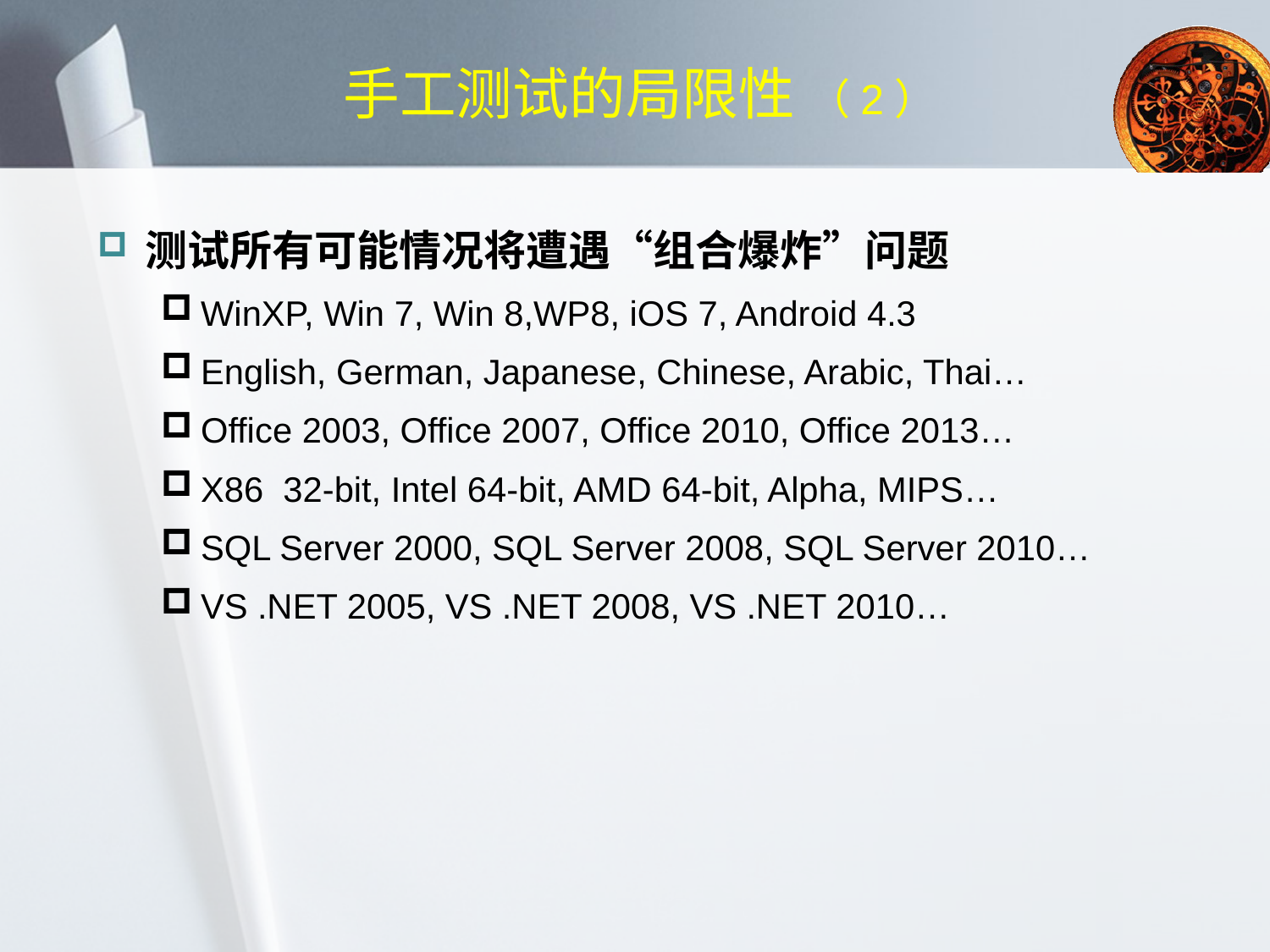

# 手工测试的局限性 （2）
测试所有可能情况将遭遇“组合爆炸”问题
WinXP, Win 7, Win 8,WP8, iOS 7, Android 4.3
English, German, Japanese, Chinese, Arabic, Thai…
Office 2003, Office 2007, Office 2010, Office 2013…
X86  32-bit, Intel 64-bit, AMD 64-bit, Alpha, MIPS…
SQL Server 2000, SQL Server 2008, SQL Server 2010…
VS .NET 2005, VS .NET 2008, VS .NET 2010…